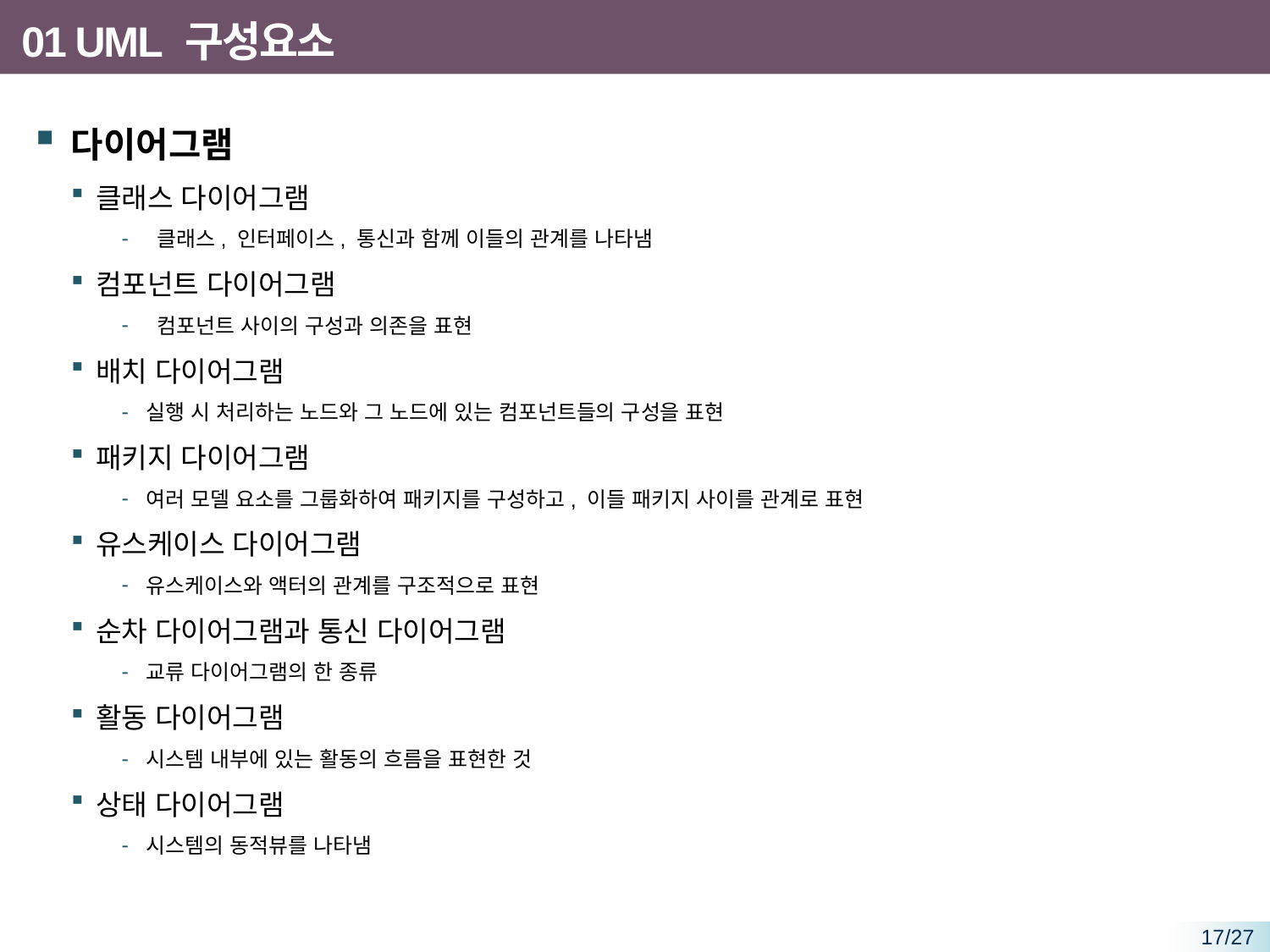

# 01 UML 구성요소
다이어그램
클래스 다이어그램
 클래스, 인터페이스, 통신과 함께 이들의 관계를 나타냄
컴포넌트 다이어그램
 컴포넌트 사이의 구성과 의존을 표현
배치 다이어그램
실행 시 처리하는 노드와 그 노드에 있는 컴포넌트들의 구성을 표현
패키지 다이어그램
여러 모델 요소를 그룹화하여 패키지를 구성하고, 이들 패키지 사이를 관계로 표현
유스케이스 다이어그램
유스케이스와 액터의 관계를 구조적으로 표현
순차 다이어그램과 통신 다이어그램
교류 다이어그램의 한 종류
활동 다이어그램
시스템 내부에 있는 활동의 흐름을 표현한 것
상태 다이어그램
시스템의 동적뷰를 나타냄